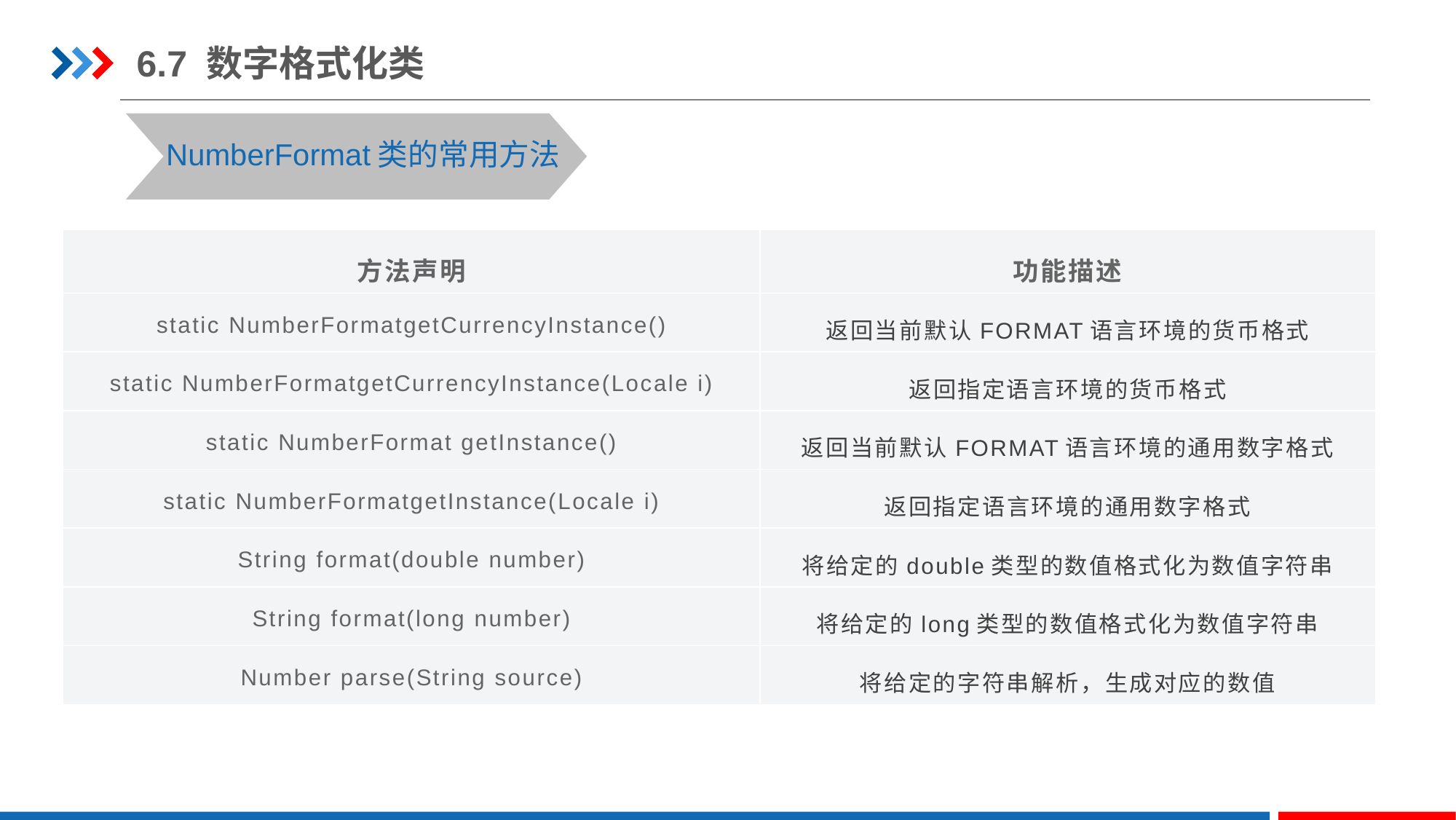

6.7 数字格式化类

NumberFormat类的常用方法
| 方法声明 | 功能描述 |
| --- | --- |
| static NumberFormatgetCurrencyInstance() | 返回当前默认FORMAT语言环境的货币格式 |
| static NumberFormatgetCurrencyInstance(Locale i) | 返回指定语言环境的货币格式 |
| static NumberFormat getInstance() | 返回当前默认FORMAT语言环境的通用数字格式 |
| static NumberFormatgetInstance(Locale i) | 返回指定语言环境的通用数字格式 |
| String format(double number) | 将给定的double类型的数值格式化为数值字符串 |
| String format(long number) | 将给定的long类型的数值格式化为数值字符串 |
| Number parse(String source) | 将给定的字符串解析，生成对应的数值 |